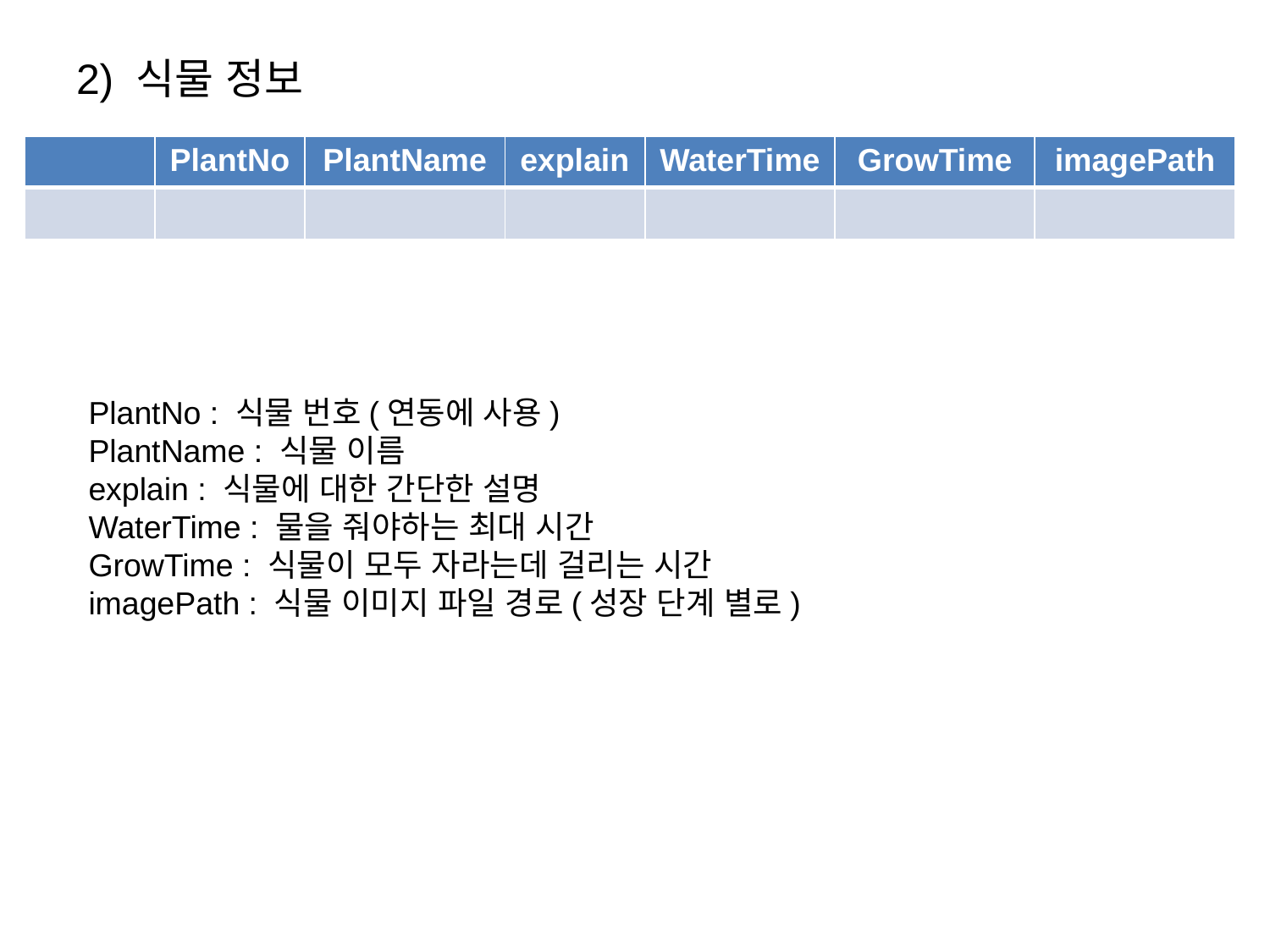

# 2) 식물 정보
|  | PlantNo | PlantName | explain | WaterTime | GrowTime | imagePath |
| --- | --- | --- | --- | --- | --- | --- |
|  |  |  |  |  |  |  |
PlantNo : 식물 번호(연동에 사용)
PlantName : 식물 이름
explain : 식물에 대한 간단한 설명
WaterTime : 물을 줘야하는 최대 시간
GrowTime : 식물이 모두 자라는데 걸리는 시간
imagePath : 식물 이미지 파일 경로(성장 단계 별로)